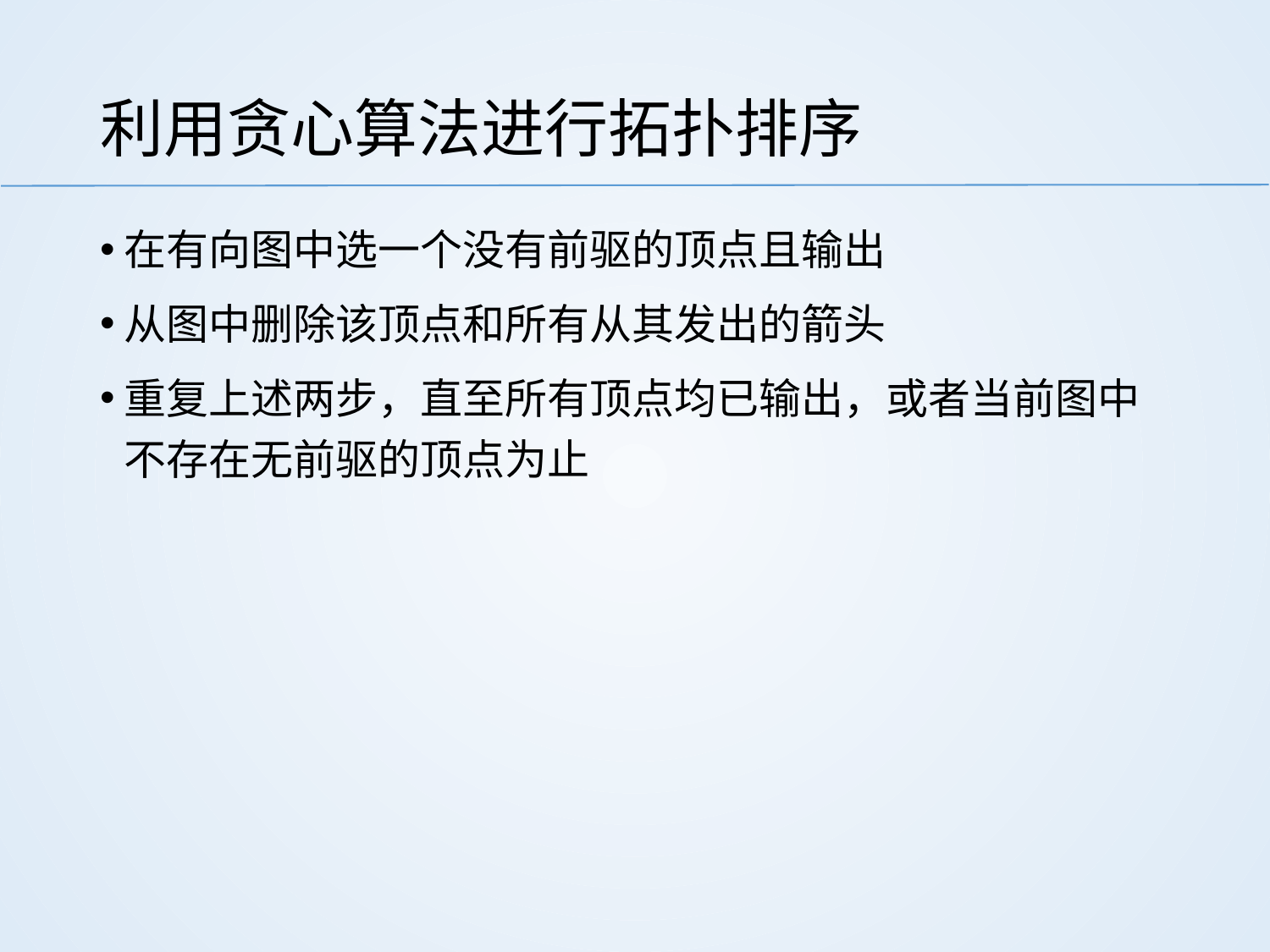

# 利用贪心算法进行拓扑排序
在有向图中选一个没有前驱的顶点且输出
从图中删除该顶点和所有从其发出的箭头
重复上述两步，直至所有顶点均已输出，或者当前图中不存在无前驱的顶点为止
8